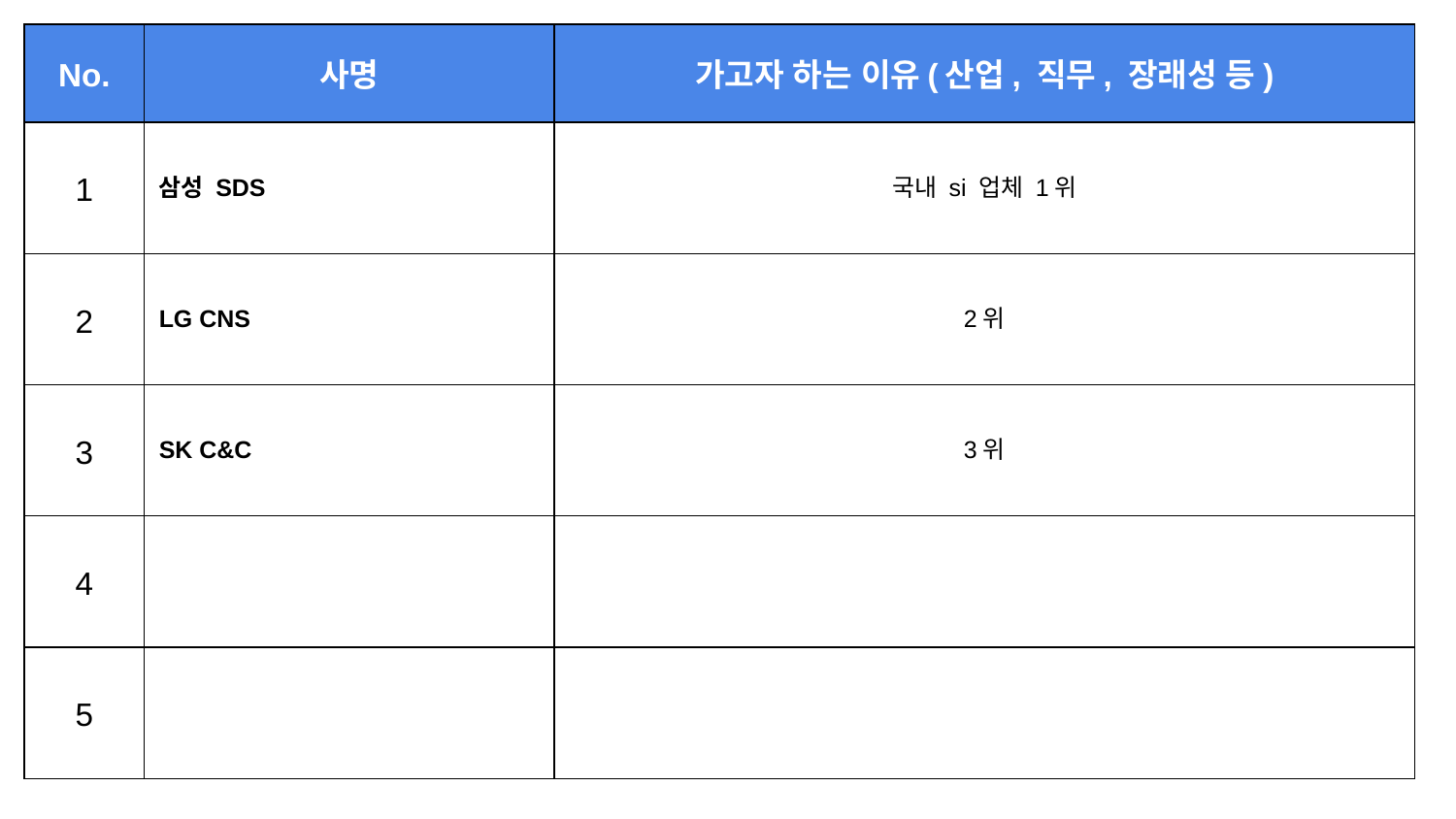

| No. | 사명 | 가고자 하는 이유(산업, 직무, 장래성 등) |
| --- | --- | --- |
| 1 | 삼성 SDS | 국내 si 업체 1위 |
| 2 | LG CNS | 2위 |
| 3 | SK C&C | 3위 |
| 4 |  |  |
| 5 |  |  |